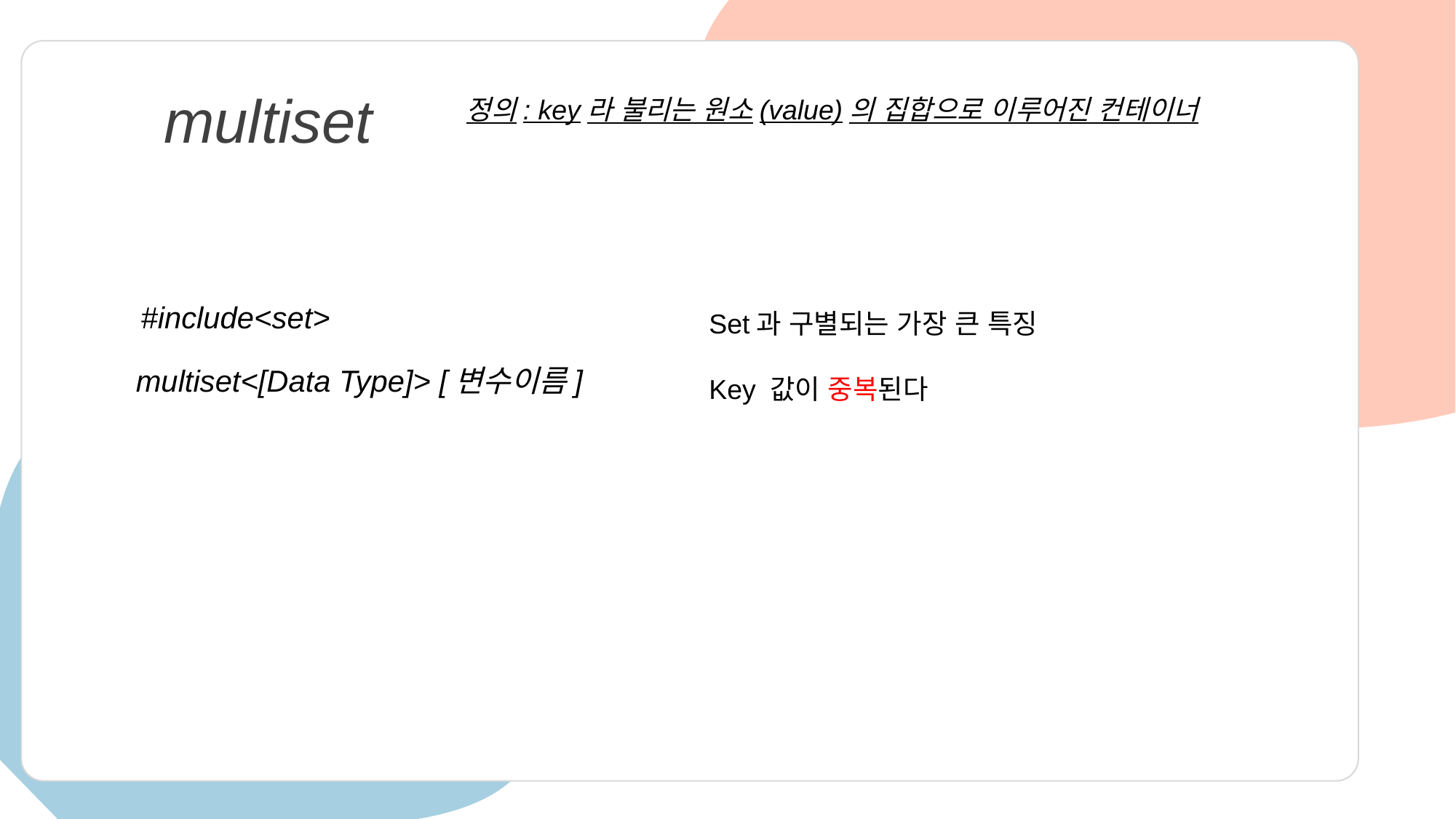

multiset
정의: key라 불리는 원소(value)의 집합으로 이루어진 컨테이너
#include<set>
Set과 구별되는 가장 큰 특징

Key 값이 중복된다
multiset<[Data Type]> [변수이름]